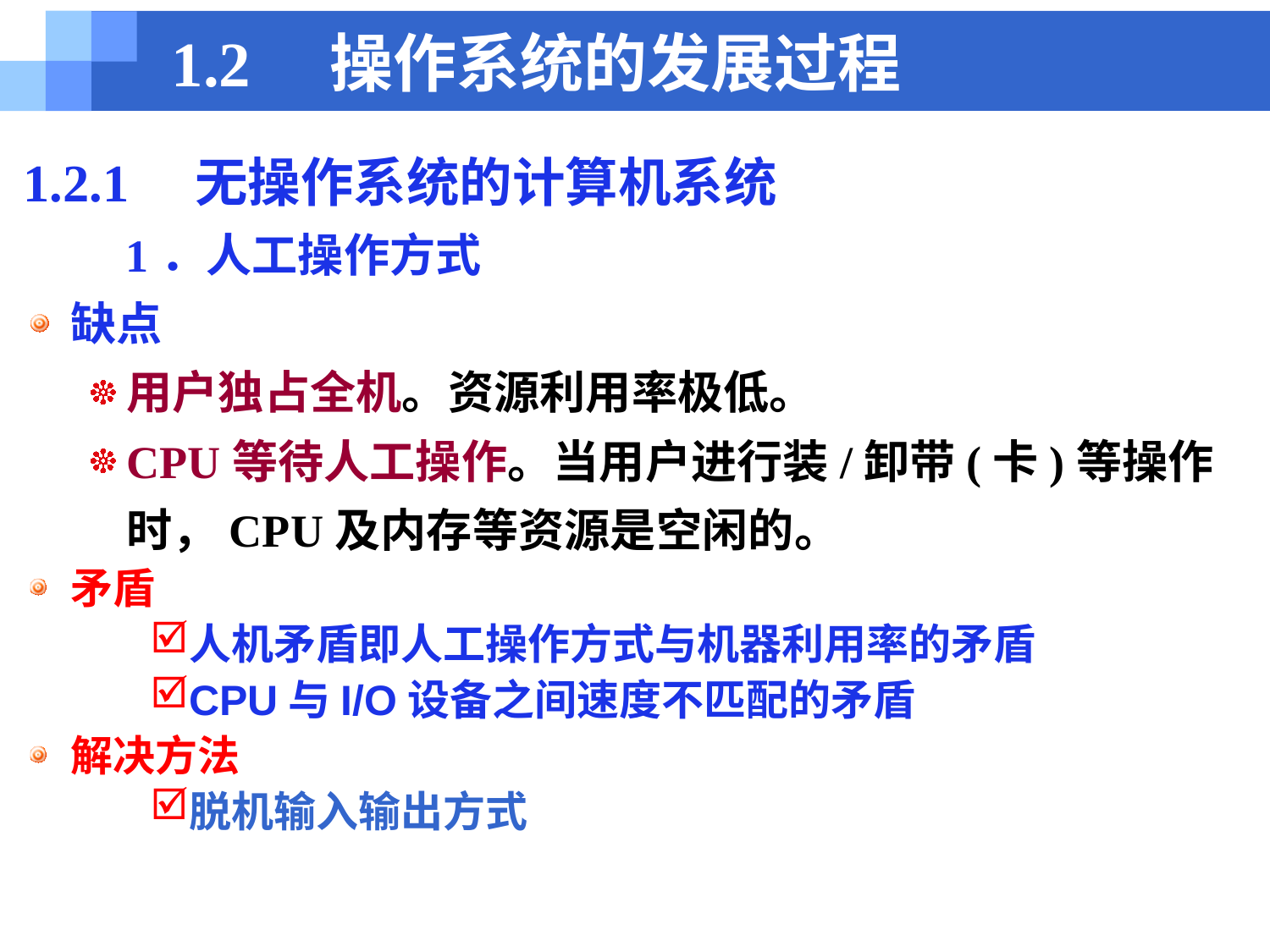

# 1.2　操作系统的发展过程
1.2.1　无操作系统的计算机系统
　　1．人工操作方式
缺点
用户独占全机。资源利用率极低。
CPU等待人工操作。当用户进行装/卸带(卡)等操作时，CPU及内存等资源是空闲的。
矛盾
人机矛盾即人工操作方式与机器利用率的矛盾
CPU与I/O设备之间速度不匹配的矛盾
解决方法
脱机输入输出方式